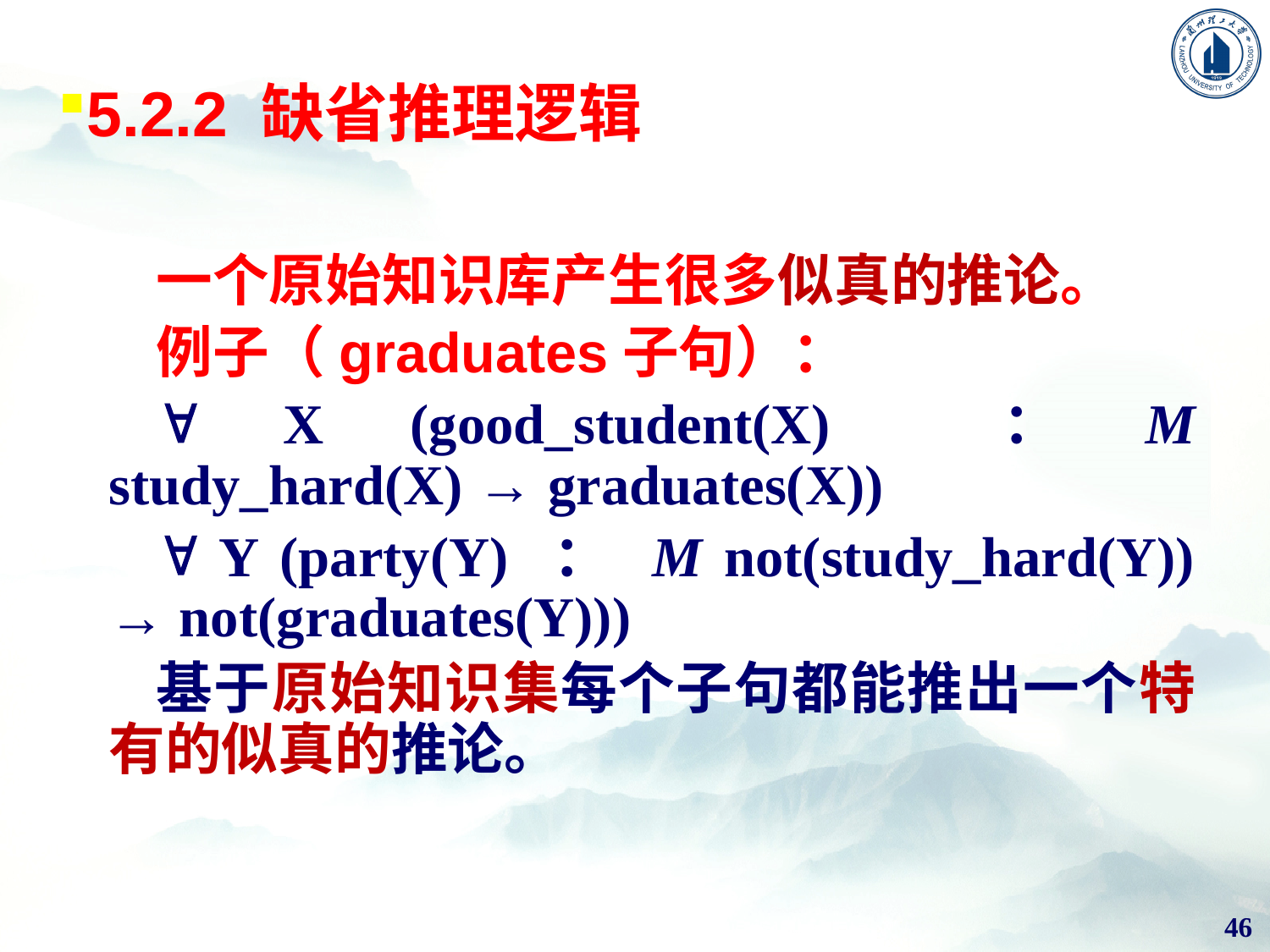

5.2.2 缺省推理逻辑
一个原始知识库产生很多似真的推论。
例子（graduates子句）：
∀ X (good_student(X) ：M study_hard(X) → graduates(X))
∀ Y (party(Y) ： M not(study_hard(Y)) → not(graduates(Y)))
基于原始知识集每个子句都能推出一个特有的似真的推论。
46